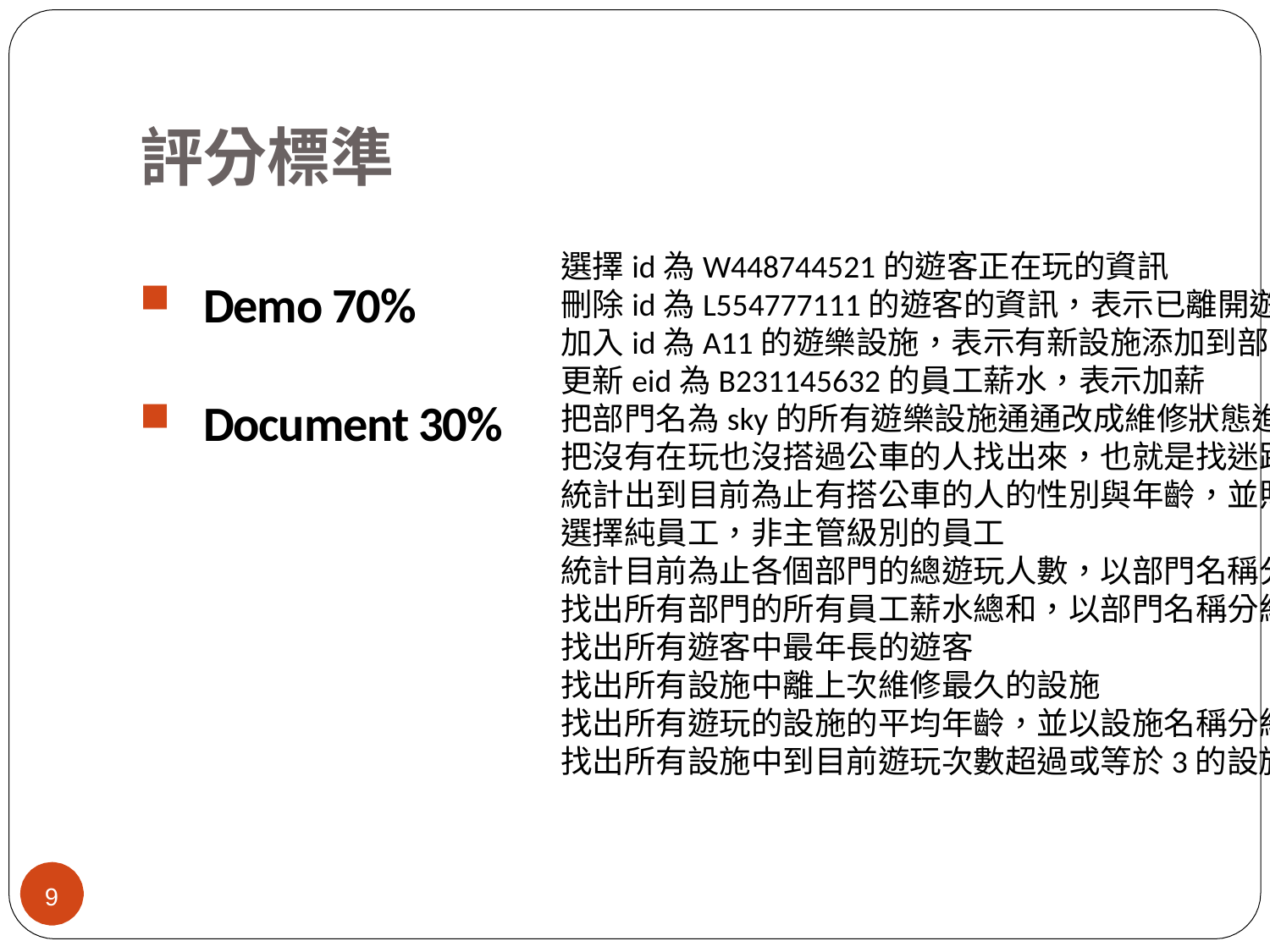

# 評分標準
Demo 70%
Document 30%
選擇id為W448744521的遊客正在玩的資訊
刪除id為L554777111的遊客的資訊，表示已離開遊樂園
加入id為A11的遊樂設施，表示有新設施添加到部門標號dno為6的部門
更新eid為B231145632的員工薪水，表示加薪
把部門名為sky的所有遊樂設施通通改成維修狀態進行維修
把沒有在玩也沒搭過公車的人找出來，也就是找迷路的人
統計出到目前為止有搭公車的人的性別與年齡，並照年齡排序
選擇純員工，非主管級別的員工
統計目前為止各個部門的總遊玩人數，以部門名稱分組
找出所有部門的所有員工薪水總和，以部門名稱分組，並依照總和高低排序
找出所有遊客中最年長的遊客
找出所有設施中離上次維修最久的設施
找出所有遊玩的設施的平均年齡，並以設施名稱分組
找出所有設施中到目前遊玩次數超過或等於3的設施並顯示遊玩次數，以設施分組

9